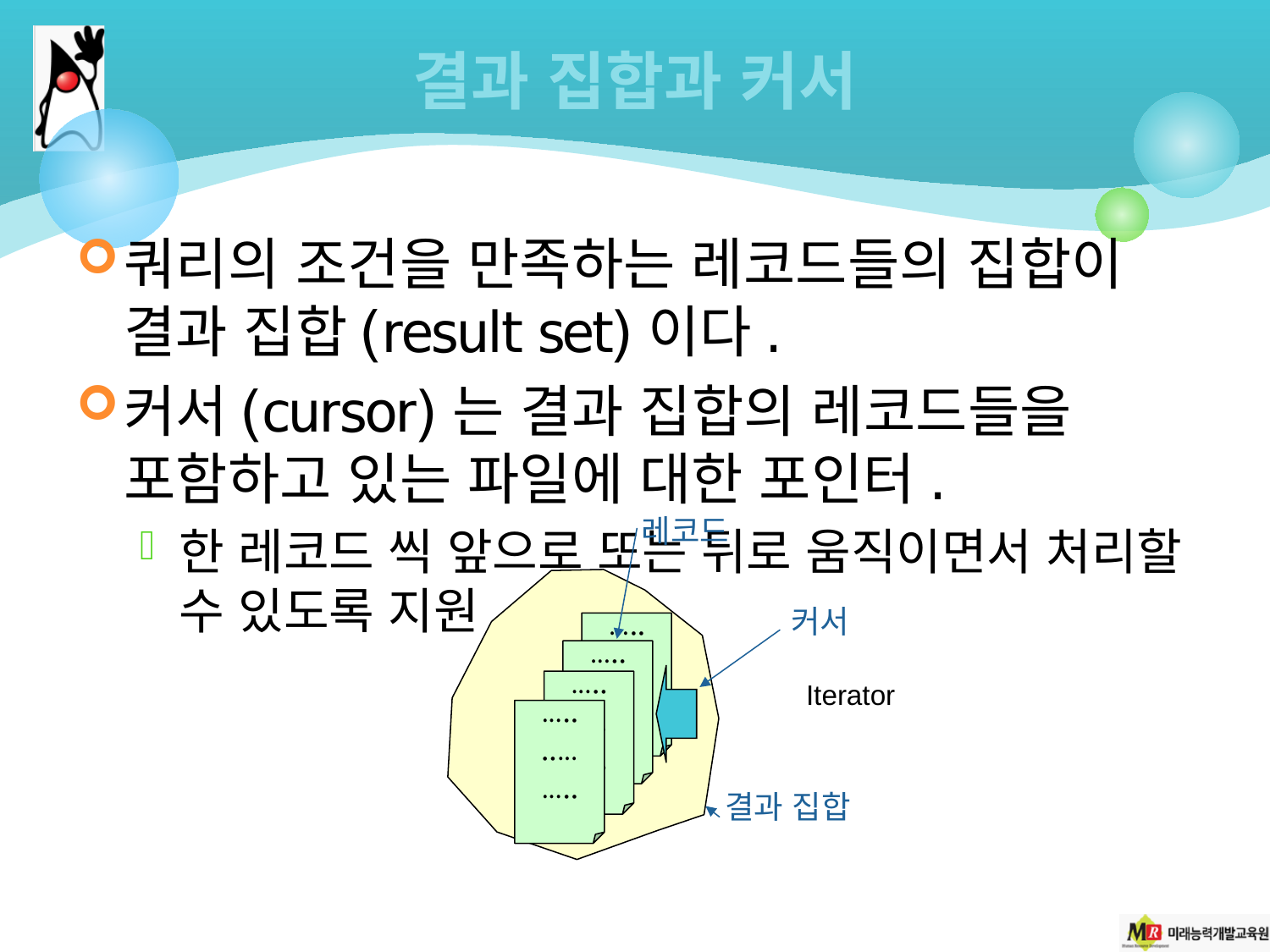

# 결과 집합과 커서
쿼리의 조건을 만족하는 레코드들의 집합이 결과 집합(result set)이다.
커서(cursor)는 결과 집합의 레코드들을 포함하고 있는 파일에 대한 포인터.
한 레코드 씩 앞으로 또는 뒤로 움직이면서 처리할 수 있도록 지원
레코드

커서
…..
..…
…..

…..
..…
…..

Iterator

…..
..…
…..

…..
..…
…..

결과 집합